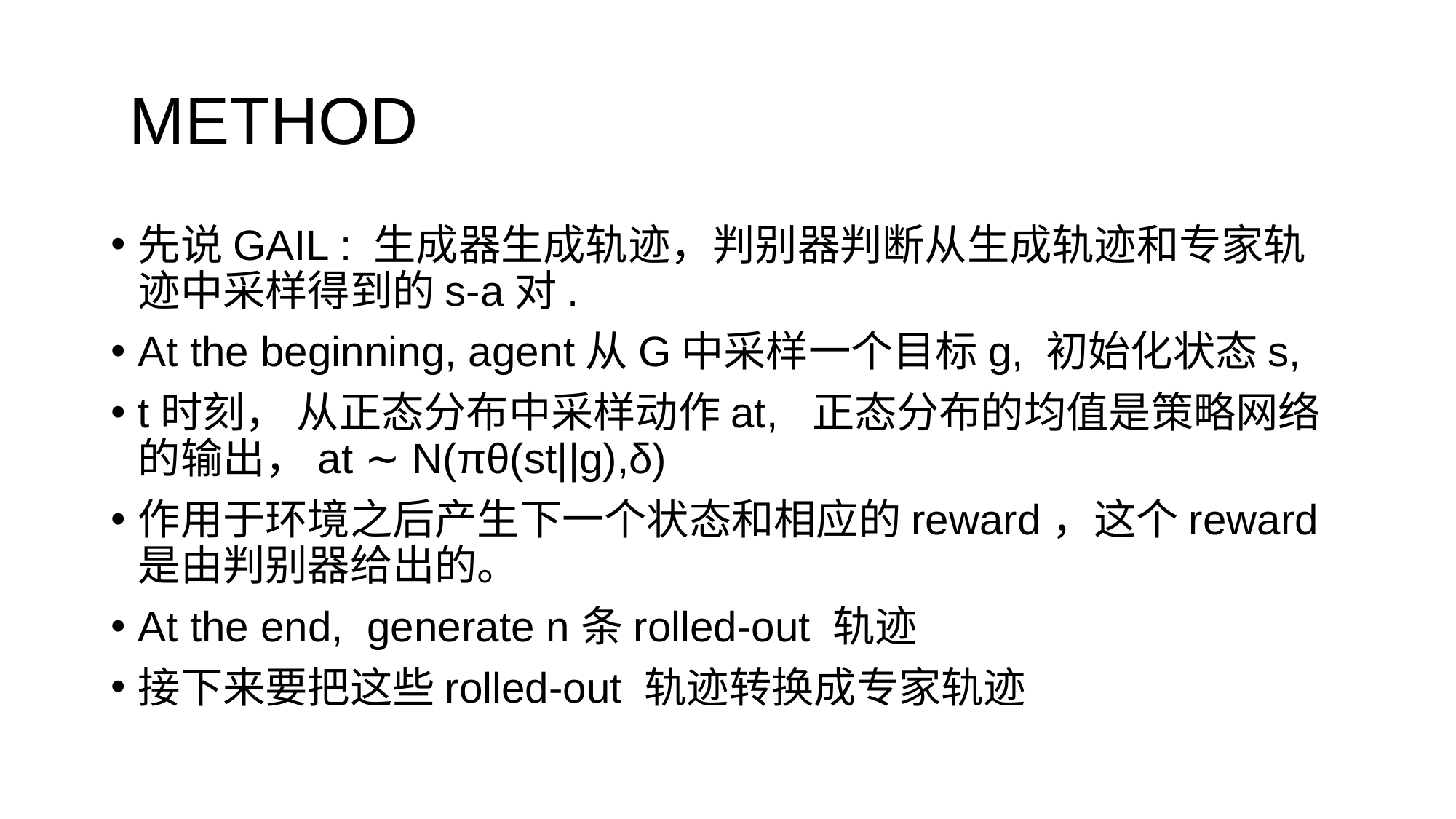

# METHOD
先说GAIL : 生成器生成轨迹，判别器判断从生成轨迹和专家轨迹中采样得到的s-a对.
At the beginning, agent从G中采样一个目标g, 初始化状态s,
t时刻， 从正态分布中采样动作at,  正态分布的均值是策略网络的输出，at ∼ N(πθ(st||g),δ)
作用于环境之后产生下一个状态和相应的reward，这个reward是由判别器给出的。
At the end,  generate n条rolled-out 轨迹
接下来要把这些rolled-out 轨迹转换成专家轨迹